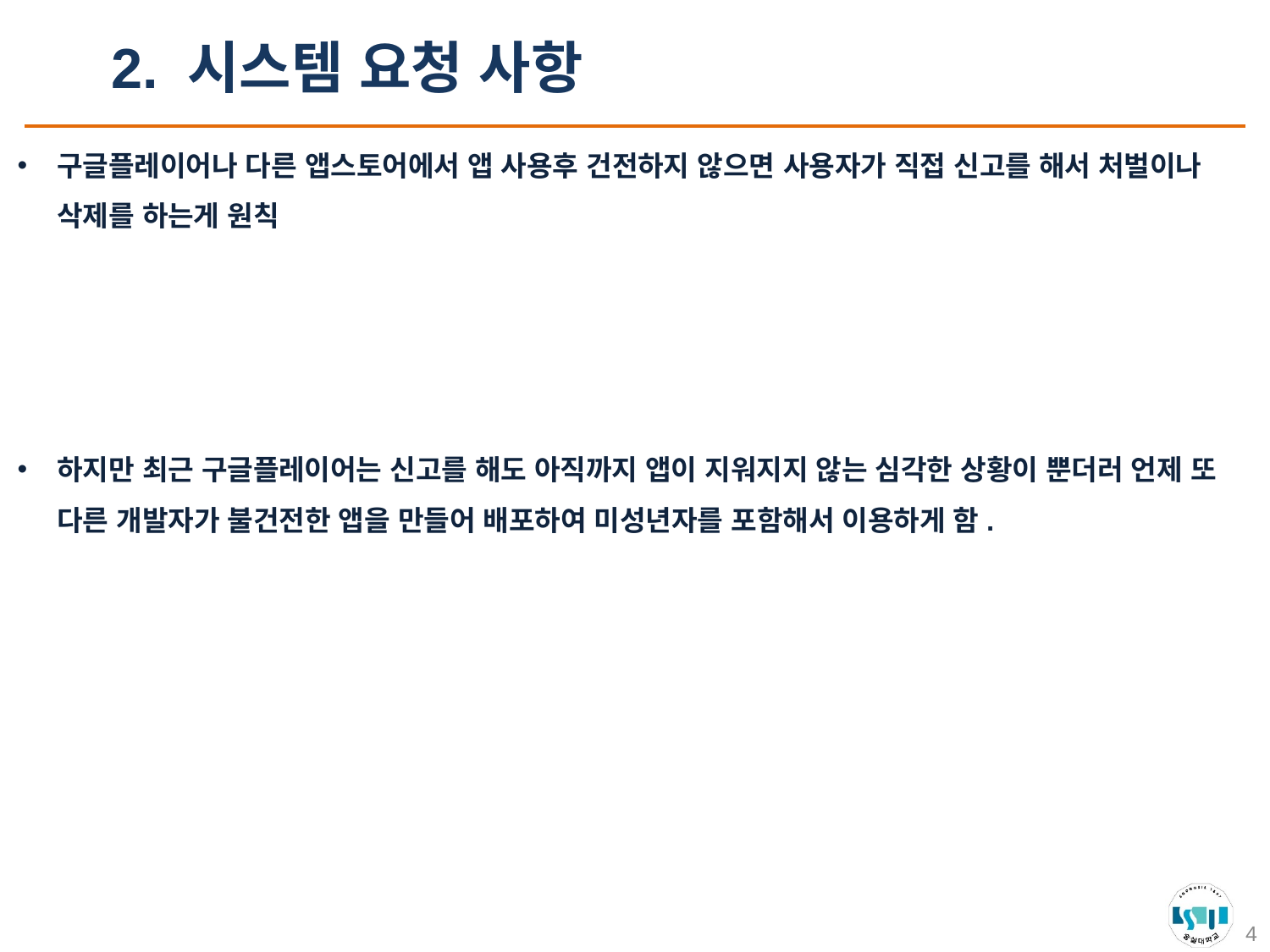

2. 시스템 요청 사항
구글플레이어나 다른 앱스토어에서 앱 사용후 건전하지 않으면 사용자가 직접 신고를 해서 처벌이나 삭제를 하는게 원칙

하지만 최근 구글플레이어는 신고를 해도 아직까지 앱이 지워지지 않는 심각한 상황이 뿐더러 언제 또 다른 개발자가 불건전한 앱을 만들어 배포하여 미성년자를 포함해서 이용하게 함.

4